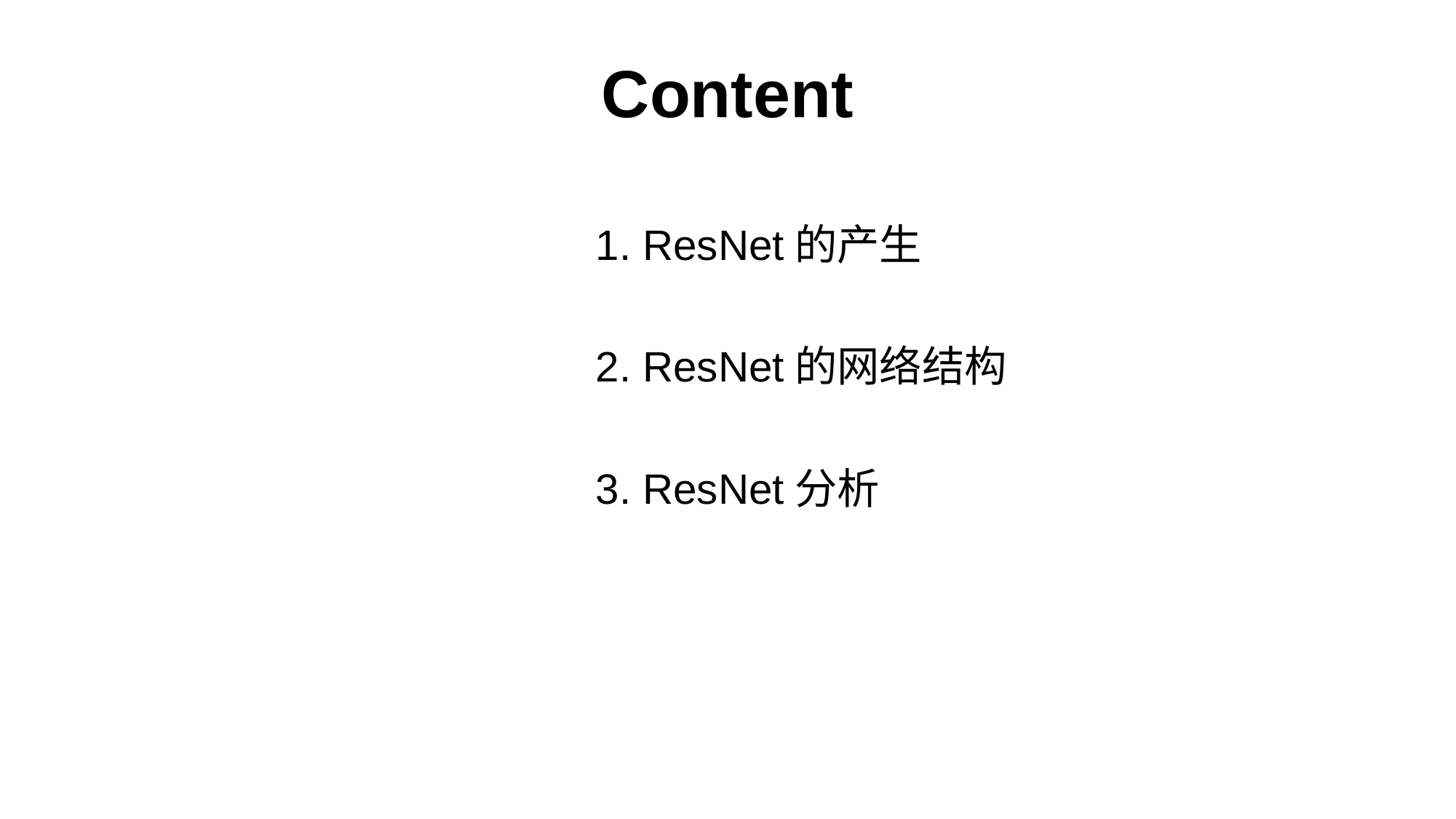

# Content
                                         1. ResNet的产生

                                         2. ResNet的网络结构

                                         3. ResNet分析